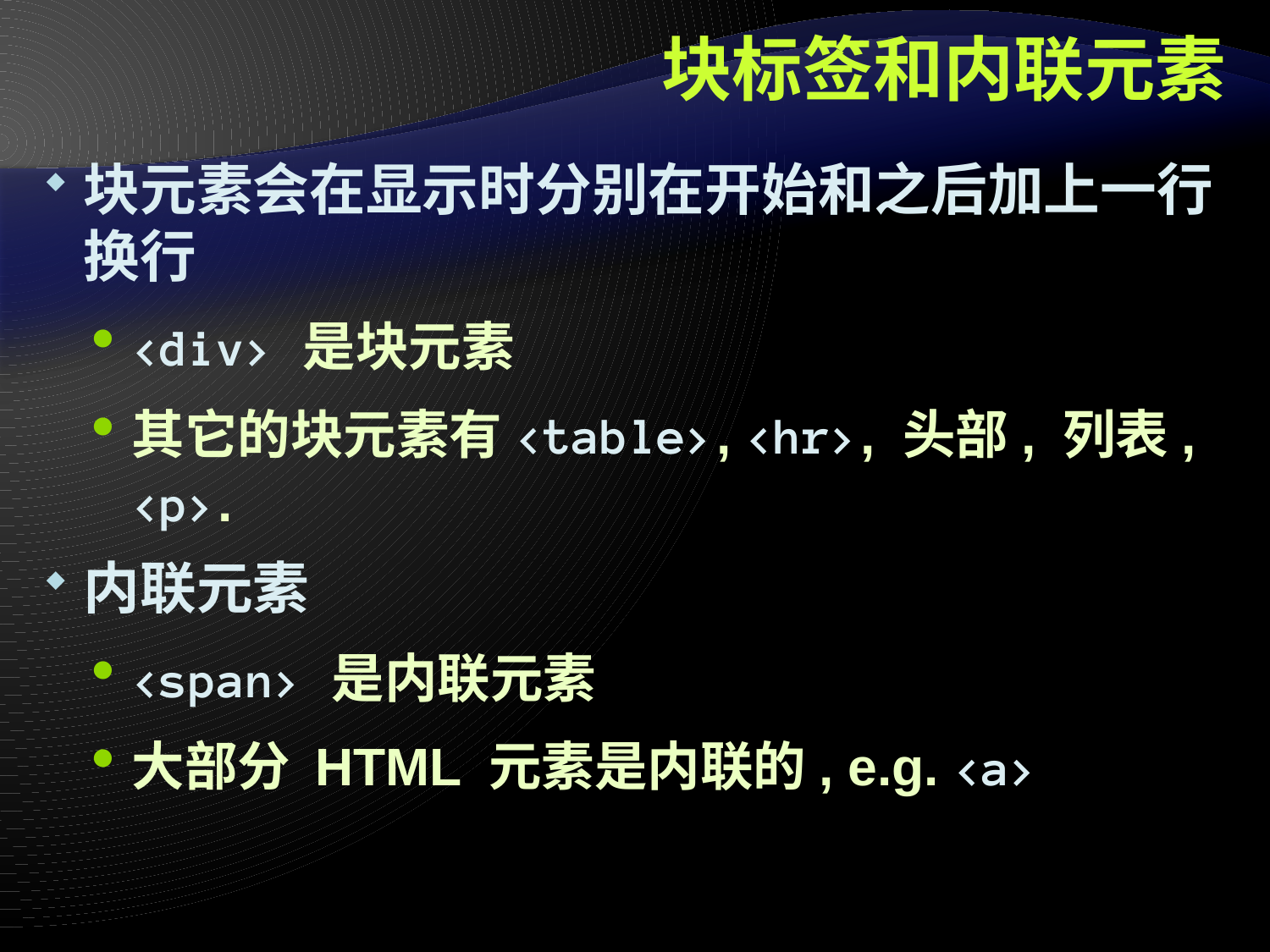

# 块标签和内联元素
块元素会在显示时分别在开始和之后加上一行换行
<div> 是块元素
其它的块元素有<table>, <hr>, 头部, 列表, <p>.
内联元素
<span> 是内联元素
大部分 HTML 元素是内联的, e.g. <a>
54